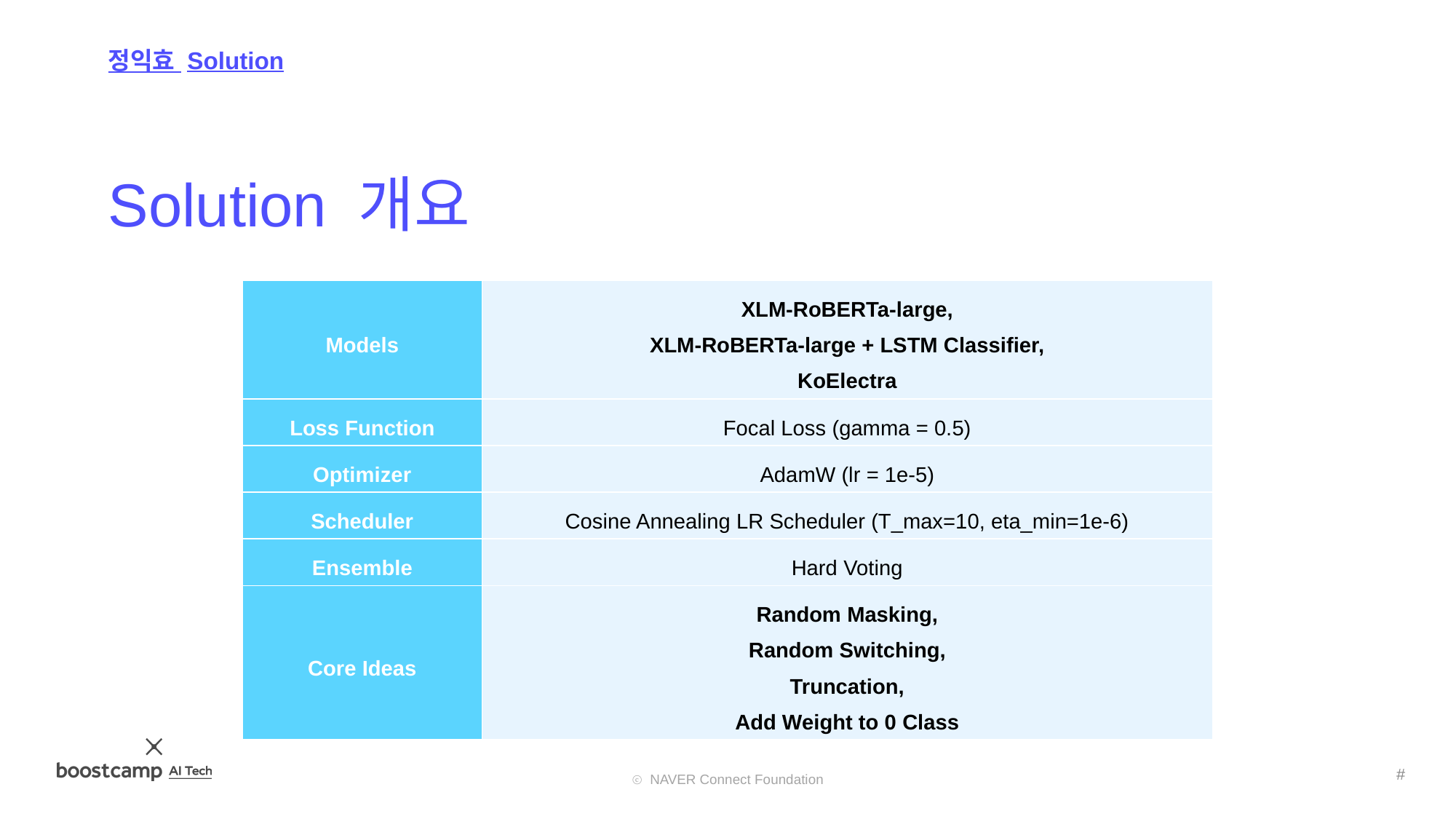

정익효 Solution
Solution 개요
| Models | XLM-RoBERTa-large, XLM-RoBERTa-large + LSTM Classifier, KoElectra |
| --- | --- |
| Loss Function | Focal Loss (gamma = 0.5) |
| Optimizer | AdamW (lr = 1e-5) |
| Scheduler | Cosine Annealing LR Scheduler (T\_max=10, eta\_min=1e-6) |
| Ensemble | Hard Voting |
| Core Ideas | Random Masking, Random Switching, Truncation, Add Weight to 0 Class |
#